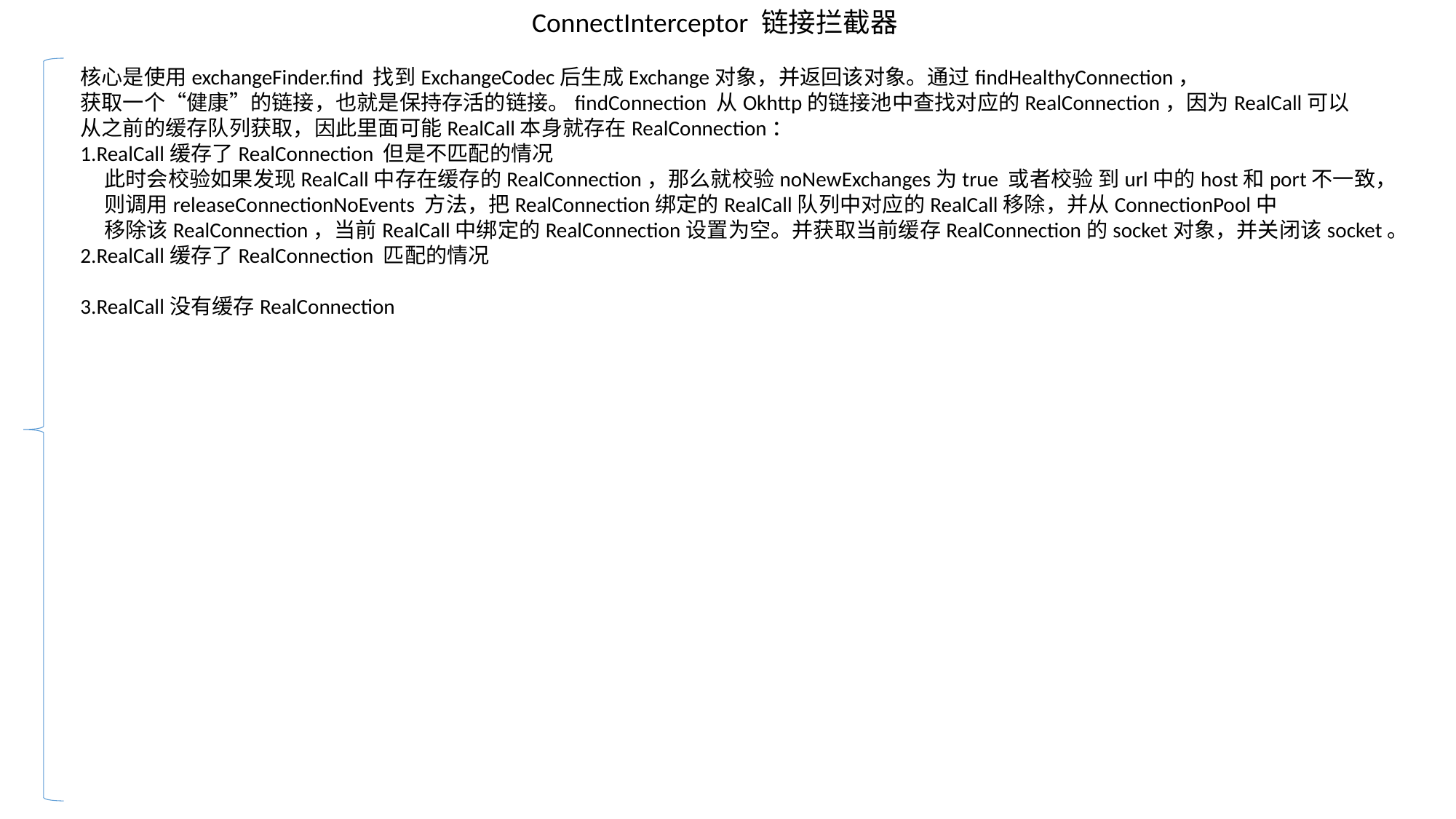

ConnectInterceptor 链接拦截器

核心是使用exchangeFinder.find 找到ExchangeCodec后生成Exchange对象，并返回该对象。通过findHealthyConnection，
获取一个“健康”的链接，也就是保持存活的链接。findConnection 从Okhttp的链接池中查找对应的RealConnection，因为RealCall可以
从之前的缓存队列获取，因此里面可能RealCall本身就存在RealConnection：
1.RealCall缓存了RealConnection 但是不匹配的情况
    此时会校验如果发现RealCall中存在缓存的RealConnection，那么就校验noNewExchanges为true 或者校验 到url中的host和port不一致，
    则调用releaseConnectionNoEvents 方法，把RealConnection绑定的RealCall队列中对应的RealCall移除，并从ConnectionPool中
    移除该RealConnection，当前RealCall中绑定的RealConnection设置为空。并获取当前缓存RealConnection的socket对象，并关闭该socket。
2.RealCall缓存了RealConnection 匹配的情况

3.RealCall没有缓存RealConnection